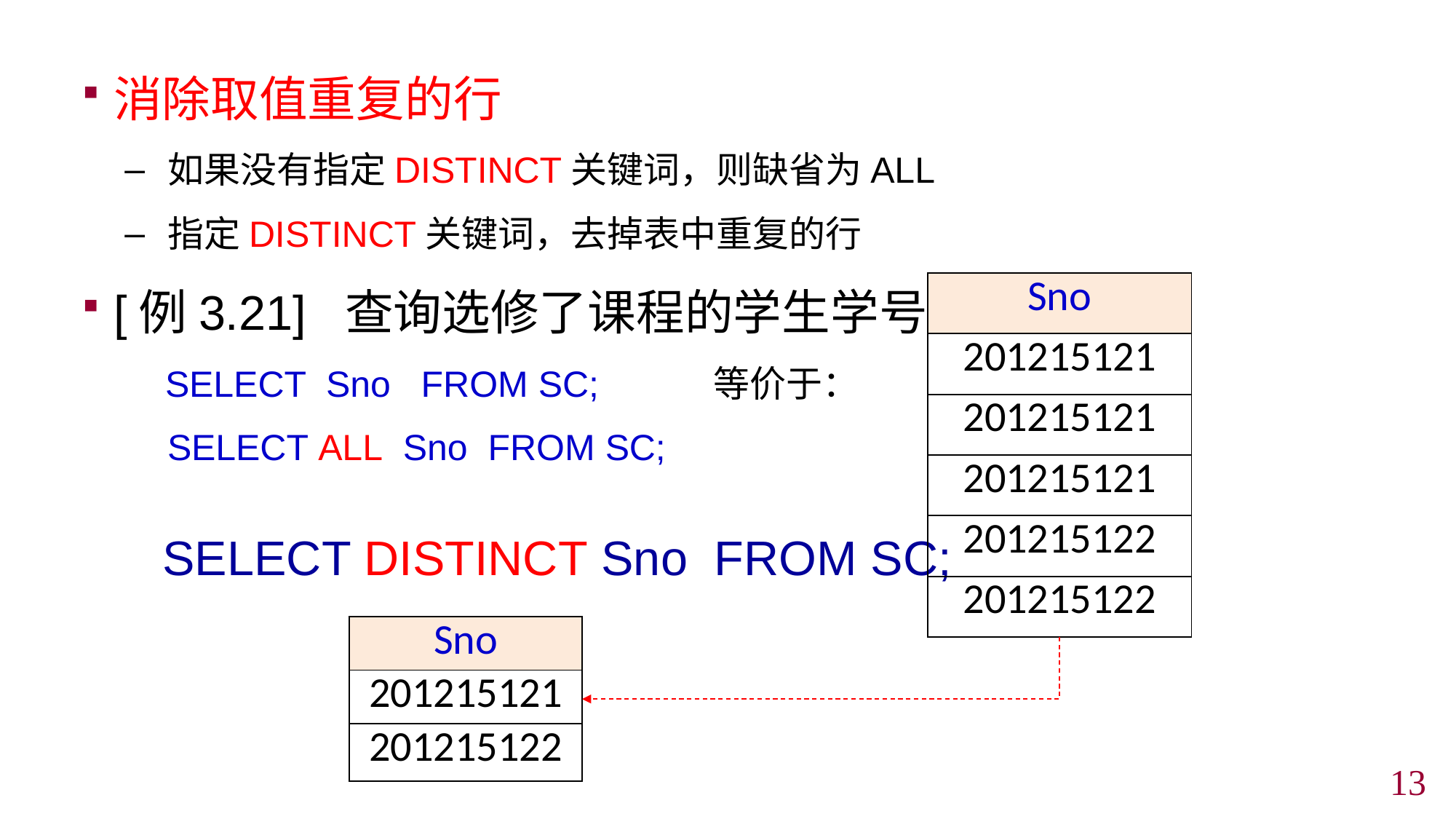

消除取值重复的行
如果没有指定DISTINCT关键词，则缺省为ALL
指定DISTINCT关键词，去掉表中重复的行
[例3.21]  查询选修了课程的学生学号
    SELECT  Sno   FROM SC; 	等价于：
	SELECT ALL  Sno  FROM SC;

      SELECT DISTINCT Sno  FROM SC;

| Sno |
| --- |
| 201215121 |
| 201215121 |
| 201215121 |
| 201215122 |
| 201215122 |
| Sno |
| --- |
| 201215121 |
| 201215122 |
13